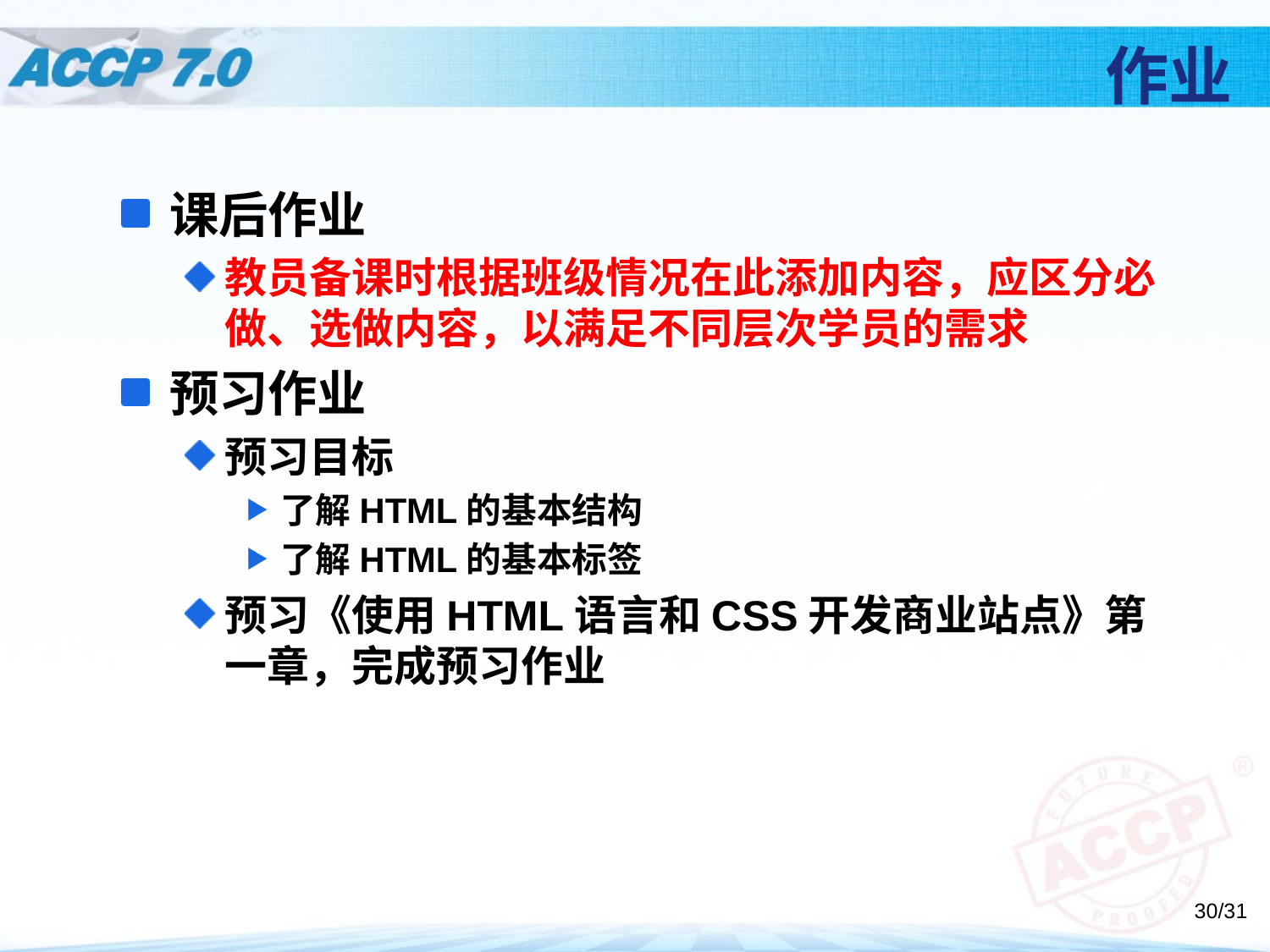

# 作业
课后作业
教员备课时根据班级情况在此添加内容，应区分必做、选做内容，以满足不同层次学员的需求
预习作业
预习目标
了解HTML的基本结构
了解HTML的基本标签
预习《使用HTML语言和CSS开发商业站点》第一章，完成预习作业

30/31